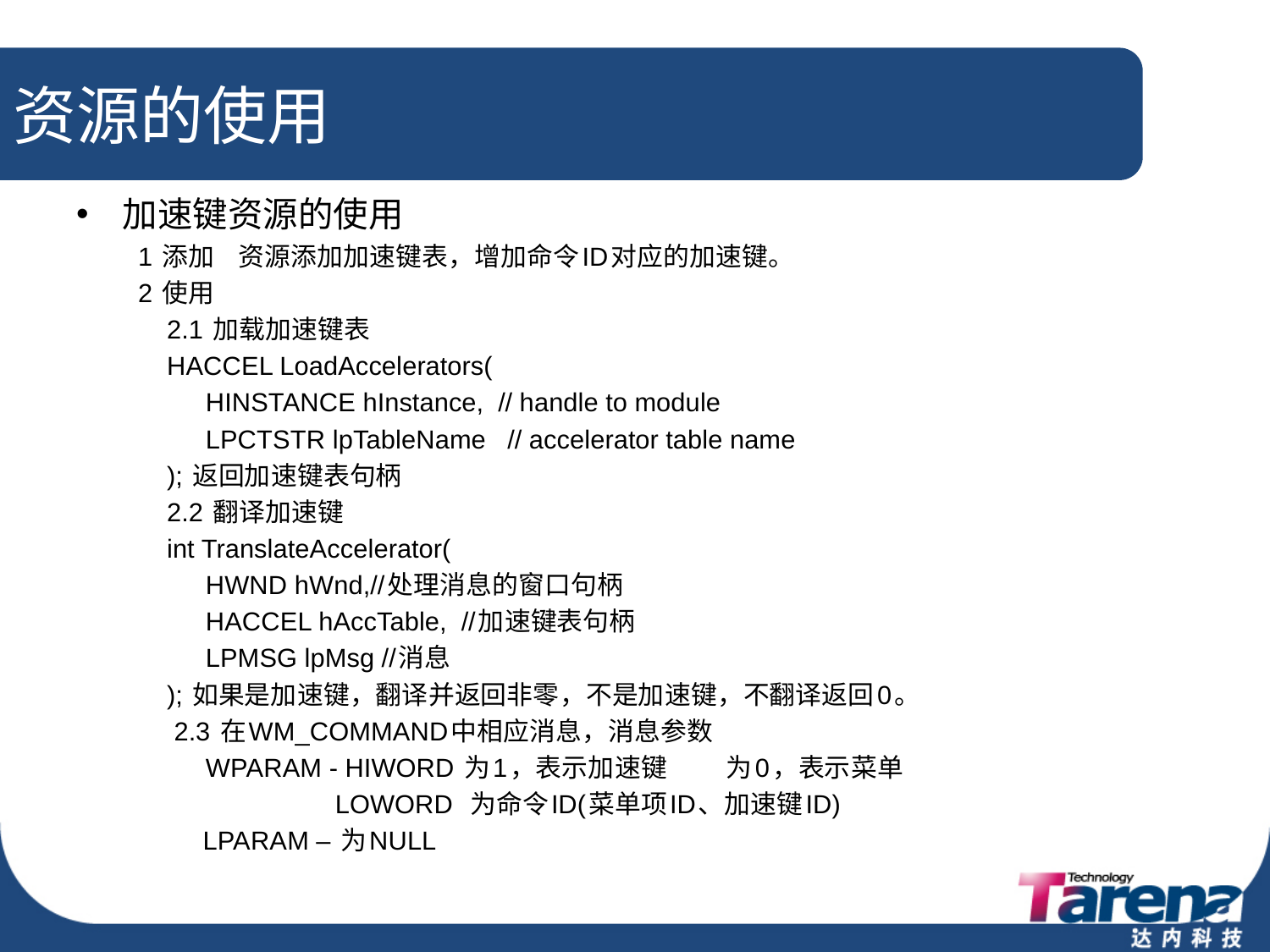

# 资源的使用
加速键资源的使用
1 添加    资源添加加速键表，增加命令ID对应的加速键。
2 使用
    2.1 加载加速键表
    HACCEL LoadAccelerators(
	    HINSTANCE hInstance,  // handle to module
	    LPCTSTR lpTableName   // accelerator table name
    ); 返回加速键表句柄
    2.2 翻译加速键
    int TranslateAccelerator(
	    HWND hWnd,//处理消息的窗口句柄
	    HACCEL hAccTable,  //加速键表句柄
	    LPMSG lpMsg //消息
    ); 如果是加速键，翻译并返回非零，不是加速键，不翻译返回0。
     2.3 在WM_COMMAND中相应消息，消息参数
	    WPARAM - HIWORD 为1，表示加速键          为0，表示菜单
	                      LOWORD  为命令ID(菜单项ID、加速键ID)
         LPARAM – 为NULL